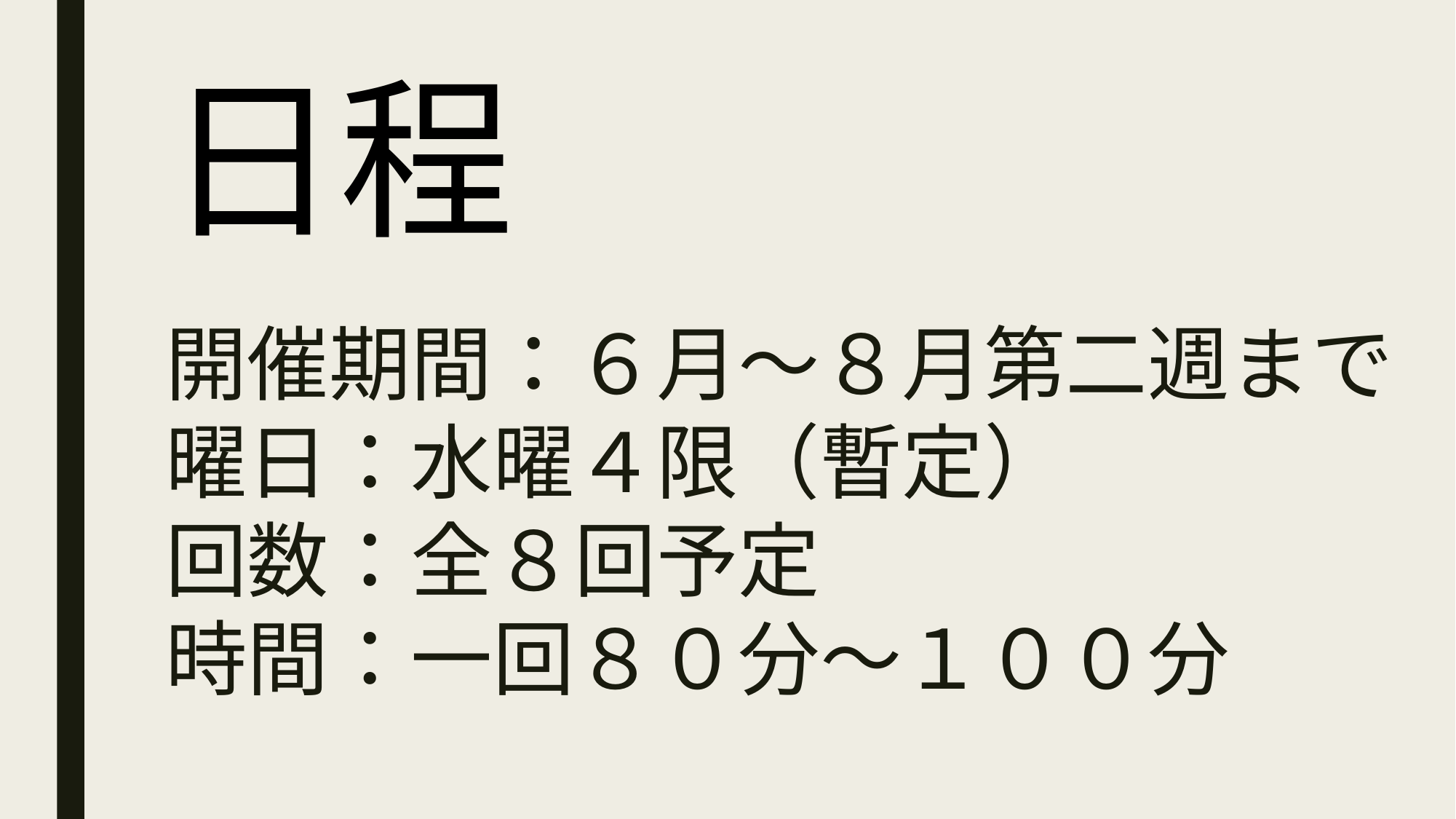

日程
# 開催期間：６月～８月第二週まで 曜日：水曜４限（暫定） 回数：全８回予定 時間：一回８０分～１００分